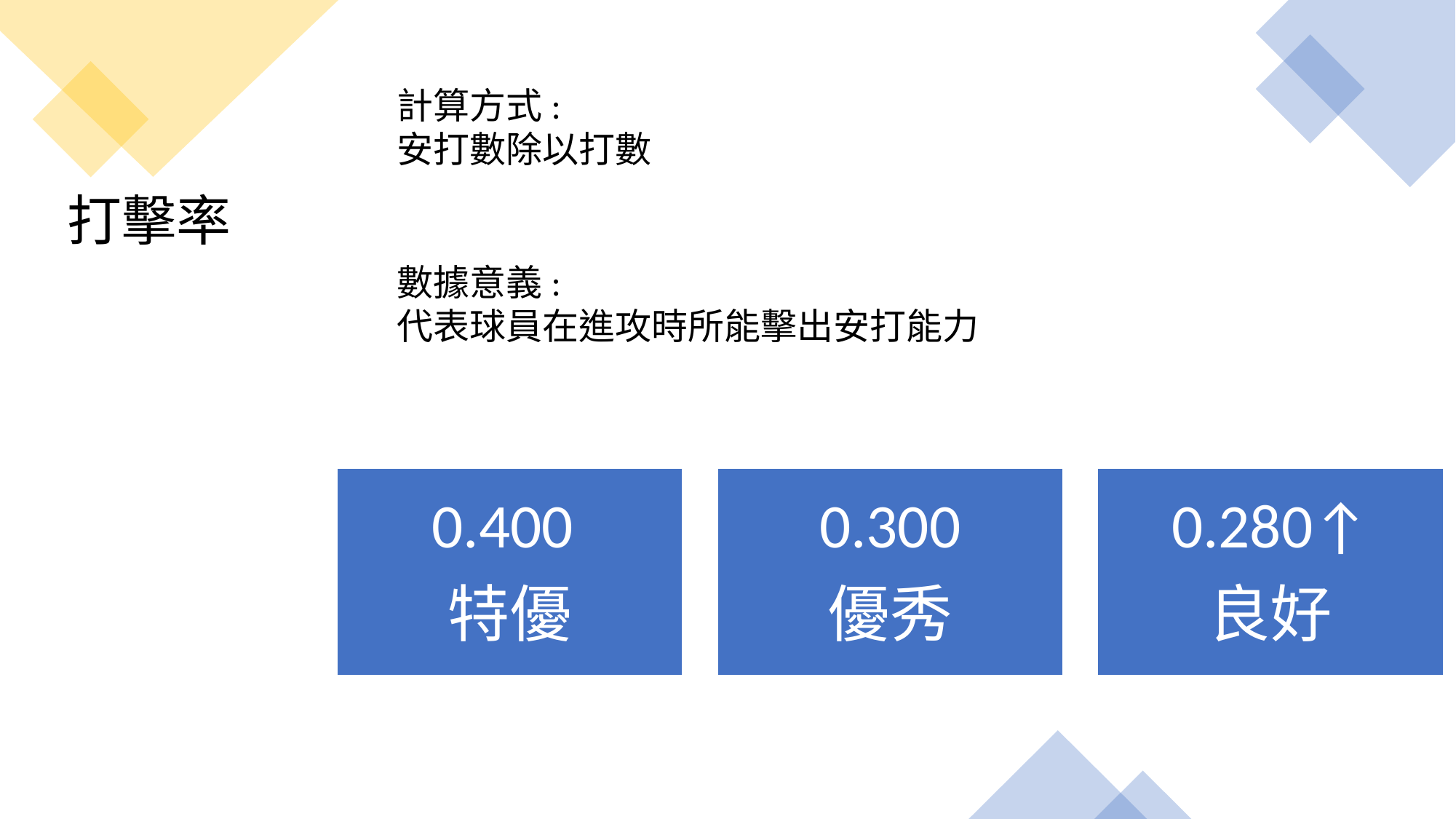

# 打擊率

計算方式:
安打數除以打數

數據意義:
代表球員在進攻時所能擊出安打能力
0.400
特優
0.300
優秀
0.280↑
良好